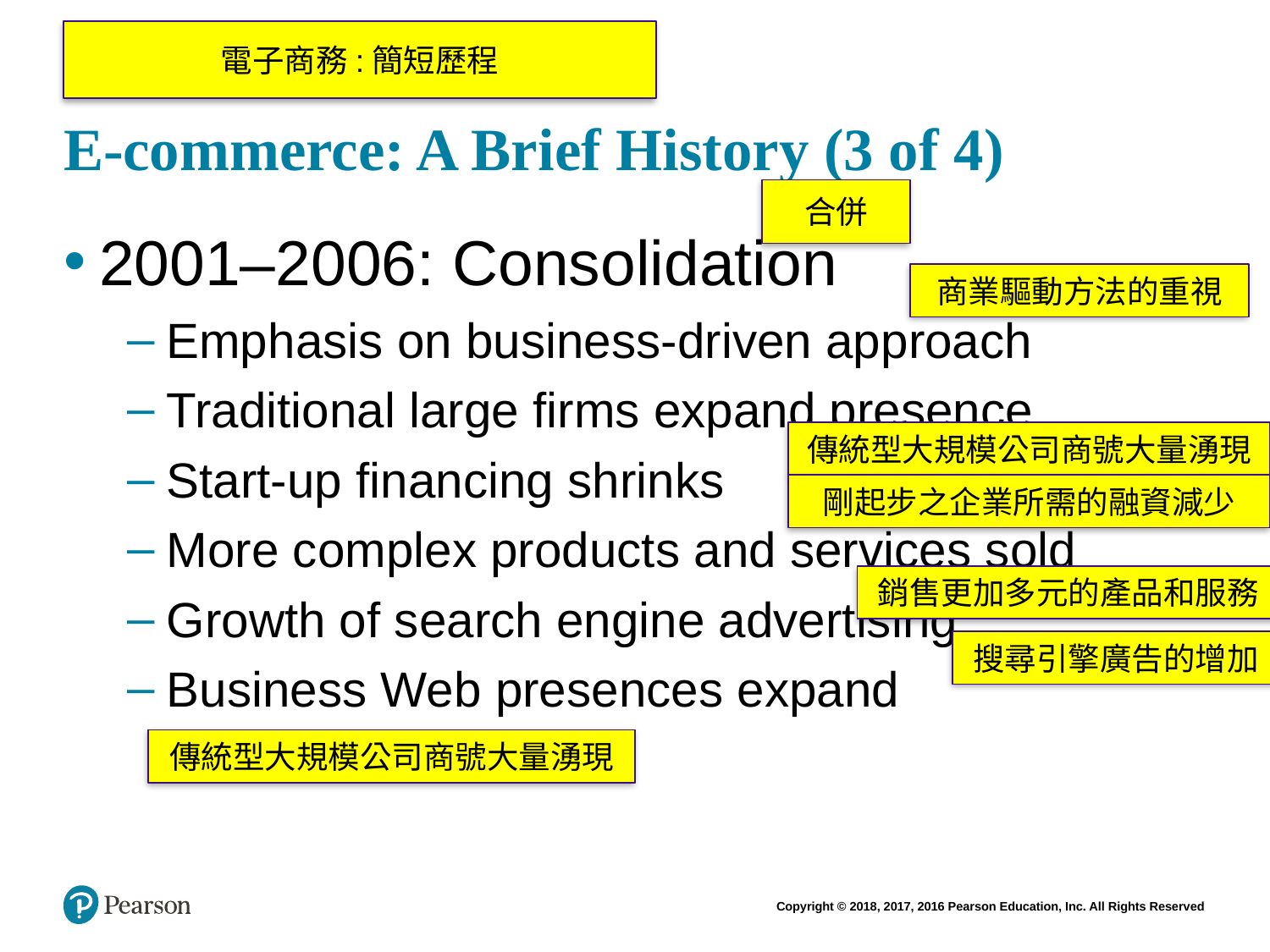

電子商務:簡短歷程
# E-commerce: A Brief History (3 of 4)
合併
2001–2006: Consolidation
Emphasis on business-driven approach
Traditional large firms expand presence
Start-up financing shrinks
More complex products and services sold
Growth of search engine advertising
Business Web presences expand
商業驅動方法的重視
傳統型大規模公司商號大量湧現
剛起步之企業所需的融資減少
銷售更加多元的產品和服務
搜尋引擎廣告的增加
傳統型大規模公司商號大量湧現